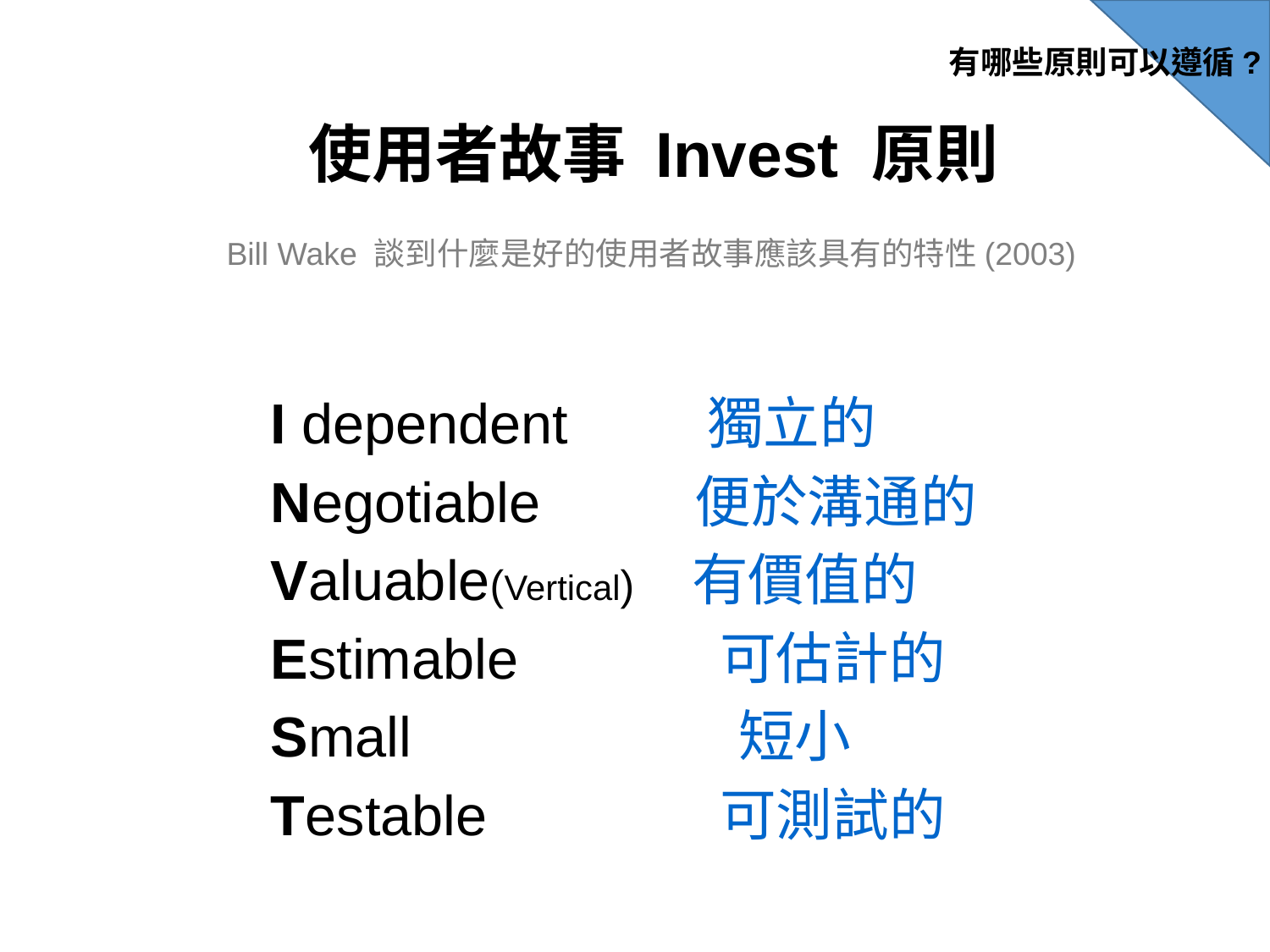

有哪些原則可以遵循?
# 使用者故事 Invest 原則
Bill Wake 談到什麼是好的使用者故事應該具有的特性(2003)
I dependent        獨立的
Negotiable         便於溝通的
Valuable(Vertical)    有價值的
Estimable            可估計的
Small                    短小
Testable              可測試的